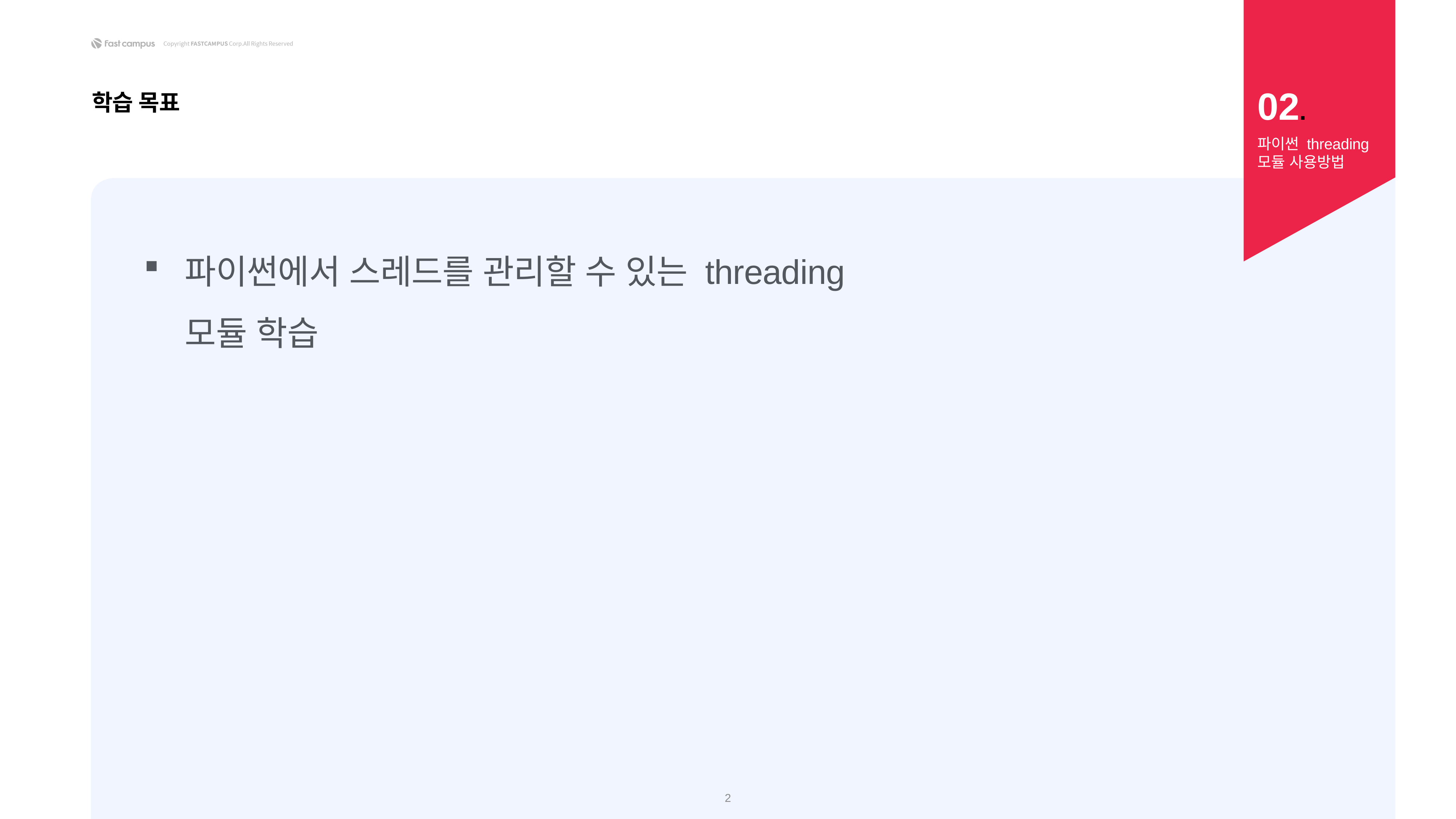

02.
학습 목표
파이썬 threading모듈 사용방법
파이썬에서 스레드를 관리할 수 있는 threading모듈 학습
2